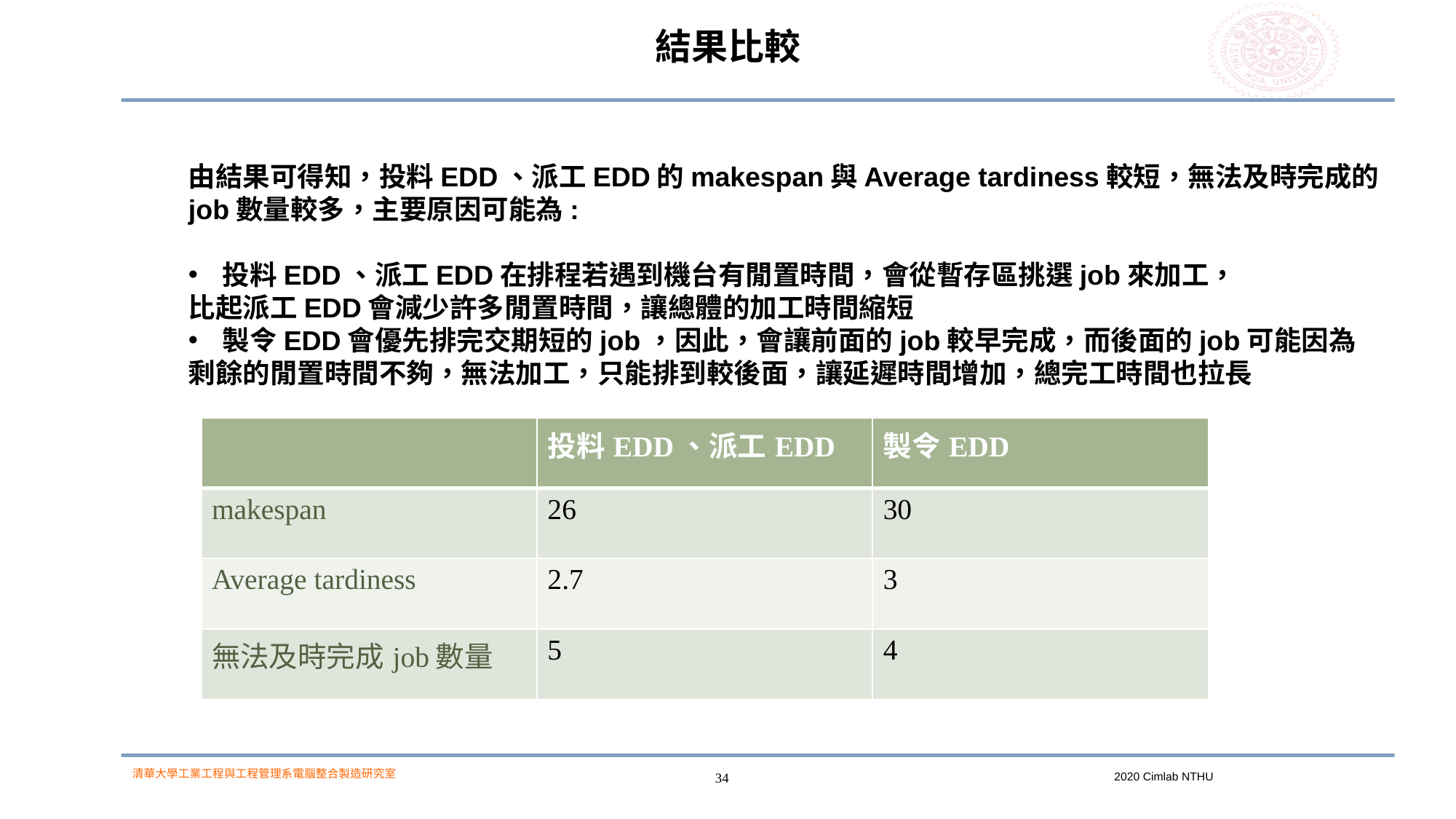

# 結果比較
由結果可得知，投料EDD、派工EDD的makespan與Average tardiness較短，無法及時完成的
job數量較多，主要原因可能為:

投料EDD、派工EDD在排程若遇到機台有閒置時間，會從暫存區挑選job來加工，
比起派工EDD會減少許多閒置時間，讓總體的加工時間縮短
製令EDD會優先排完交期短的job，因此，會讓前面的job較早完成，而後面的job可能因為
剩餘的閒置時間不夠，無法加工，只能排到較後面，讓延遲時間增加，總完工時間也拉長

|  | 投料EDD、派工EDD | 製令EDD |
| --- | --- | --- |
| makespan | 26 | 30 |
| Average tardiness | 2.7 | 3 |
| 無法及時完成job數量 | 5 | 4 |